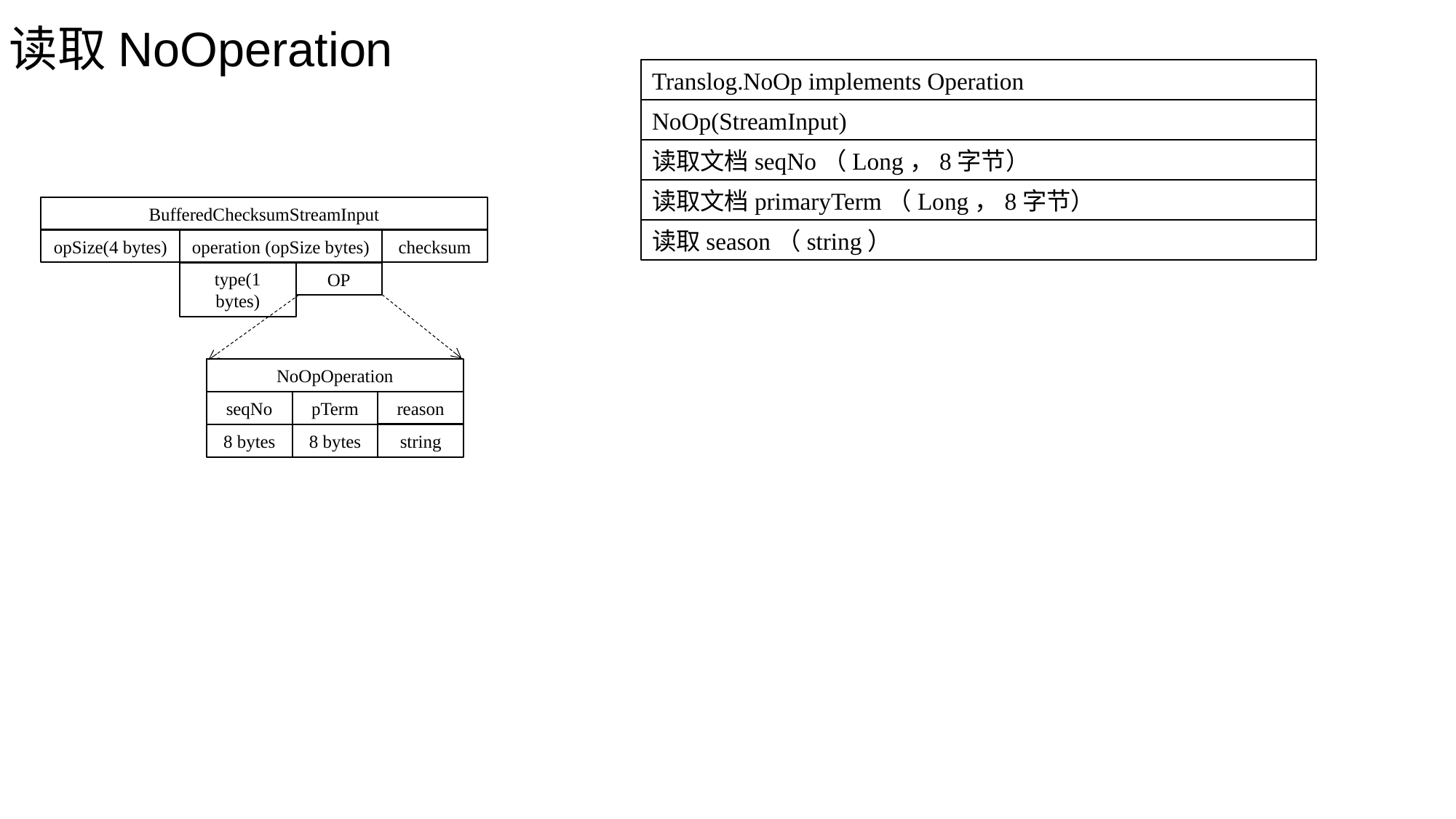

读取NoOperation
Translog.NoOp implements Operation
NoOp(StreamInput)
读取文档seqNo（Long，8字节）
读取文档primaryTerm（Long，8字节）
BufferedChecksumStreamInput
读取season（string）
opSize(4 bytes)
operation (opSize bytes)
checksum
type(1 bytes)
OP
NoOpOperation
reason
seqNo
pTerm
8 bytes
8 bytes
string